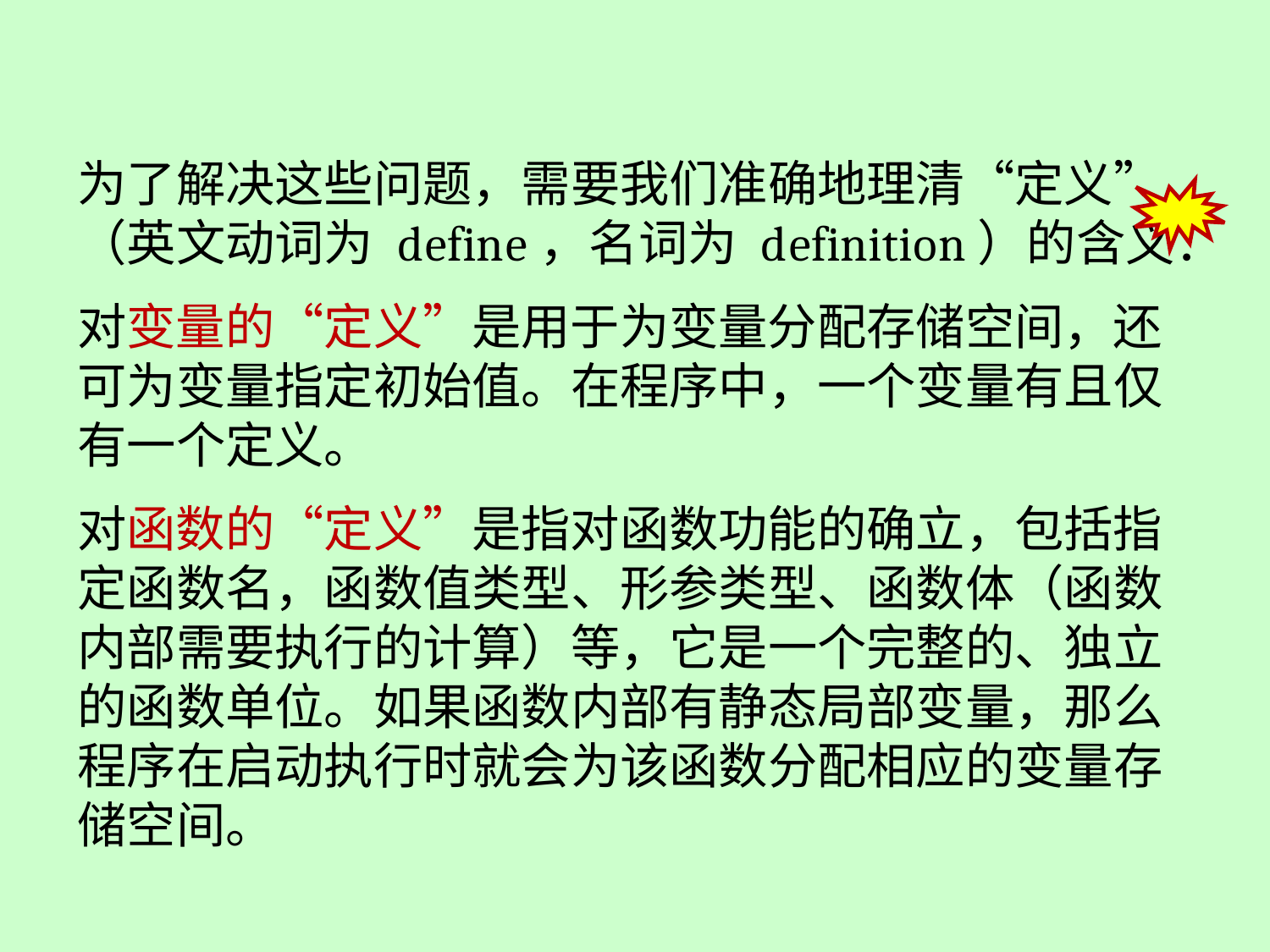

为了解决这些问题，需要我们准确地理清“定义”（英文动词为 define，名词为 definition）的含义：
对变量的“定义”是用于为变量分配存储空间，还可为变量指定初始值。在程序中，一个变量有且仅有一个定义。
对函数的“定义”是指对函数功能的确立，包括指定函数名，函数值类型、形参类型、函数体（函数内部需要执行的计算）等，它是一个完整的、独立的函数单位。如果函数内部有静态局部变量，那么程序在启动执行时就会为该函数分配相应的变量存储空间。

35